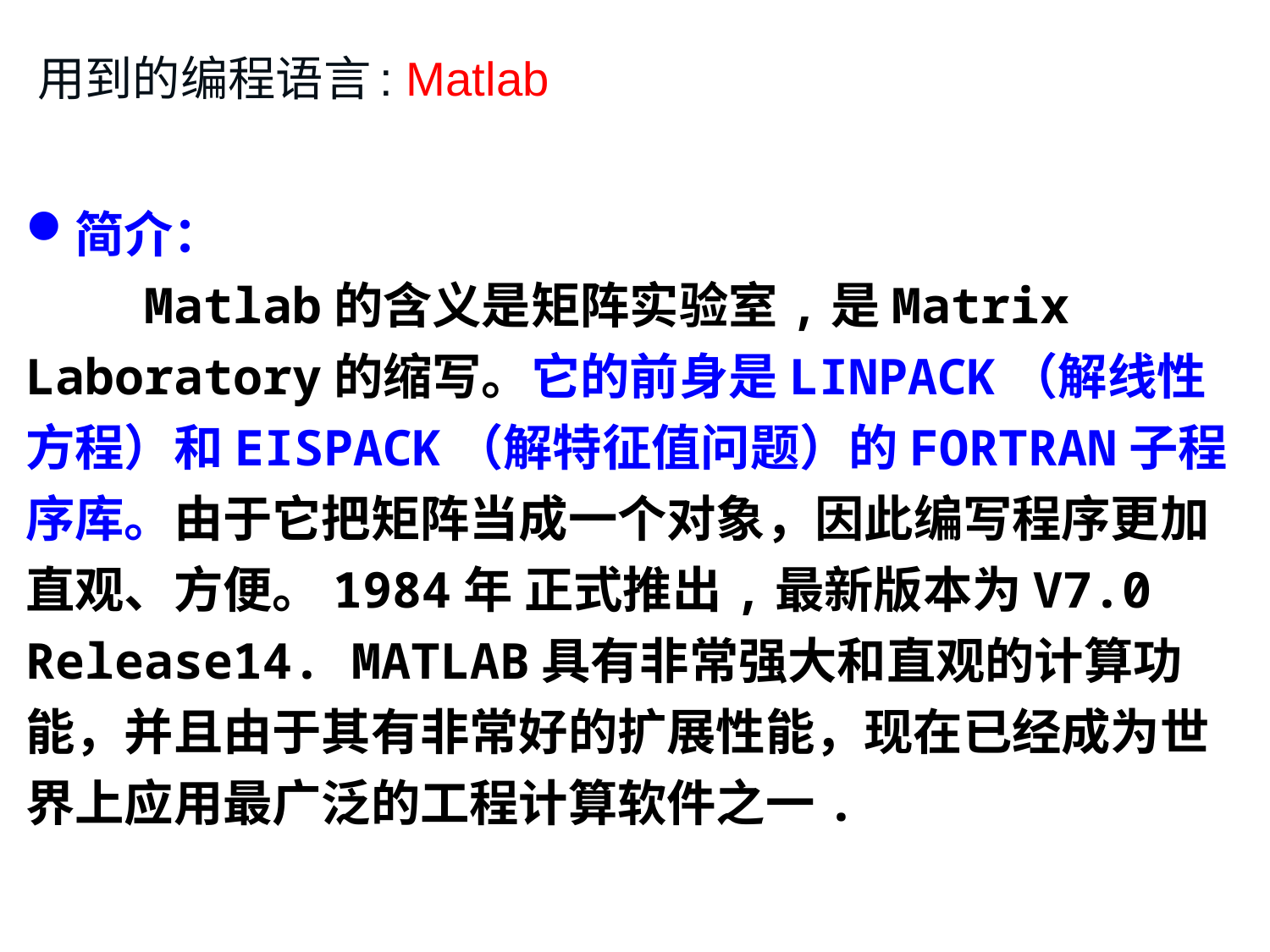

# 用到的编程语言: Matlab
简介：
    Matlab的含义是矩阵实验室,是Matrix Laboratory的缩写。它的前身是LINPACK（解线性方程）和EISPACK（解特征值问题）的FORTRAN子程序库。由于它把矩阵当成一个对象，因此编写程序更加直观、方便。1984年 正式推出,最新版本为V7.0 Release14. MATLAB具有非常强大和直观的计算功能，并且由于其有非常好的扩展性能，现在已经成为世界上应用最广泛的工程计算软件之一.